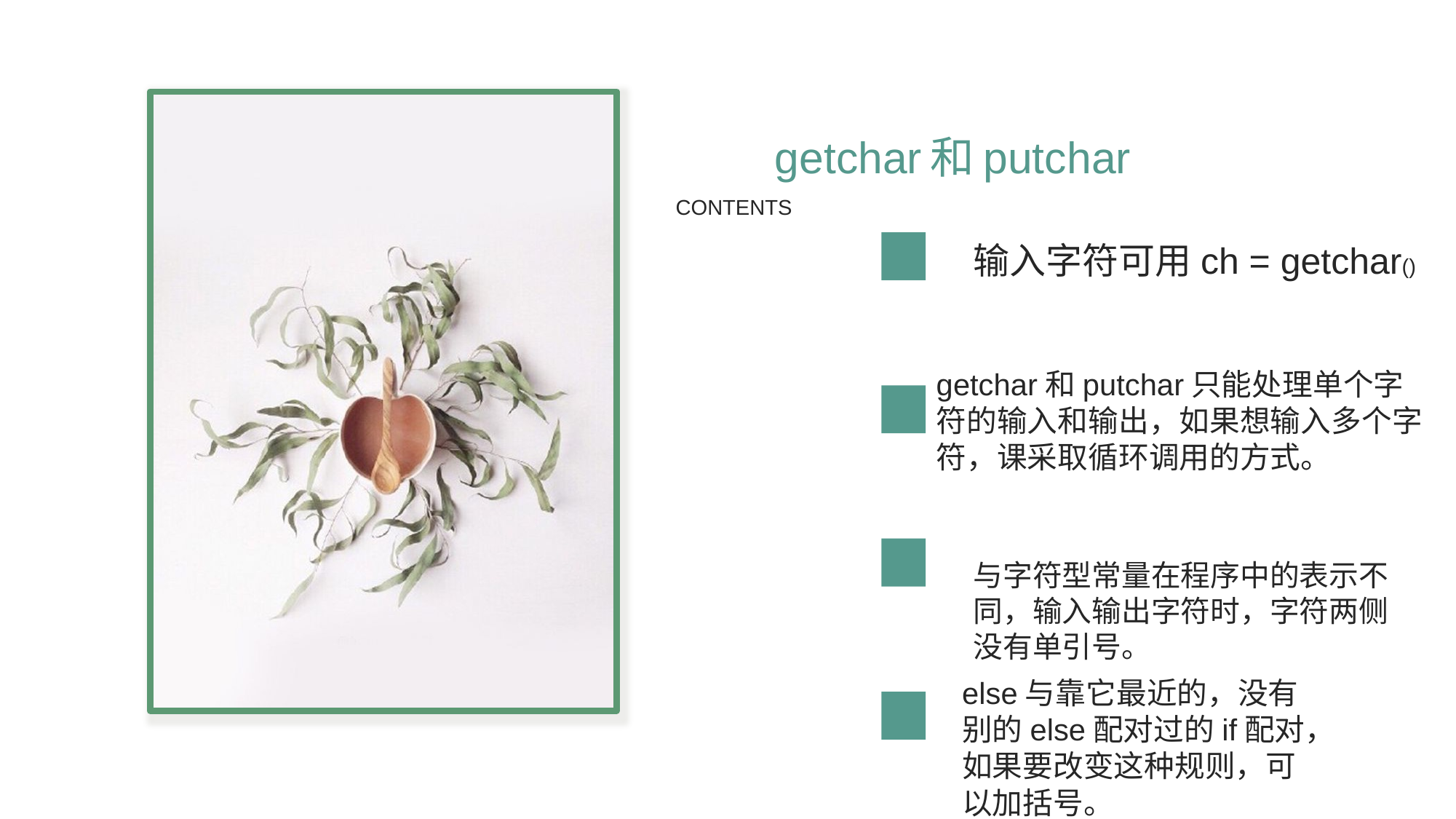

getchar和putchar
CONTENTS

输入字符可用ch = getchar()
getchar和putchar只能处理单个字符的输入和输出，如果想输入多个字符，课采取循环调用的方式。

与字符型常量在程序中的表示不同，输入输出字符时，字符两侧没有单引号。
else与靠它最近的，没有别的else配对过的if配对，如果要改变这种规则，可以加括号。